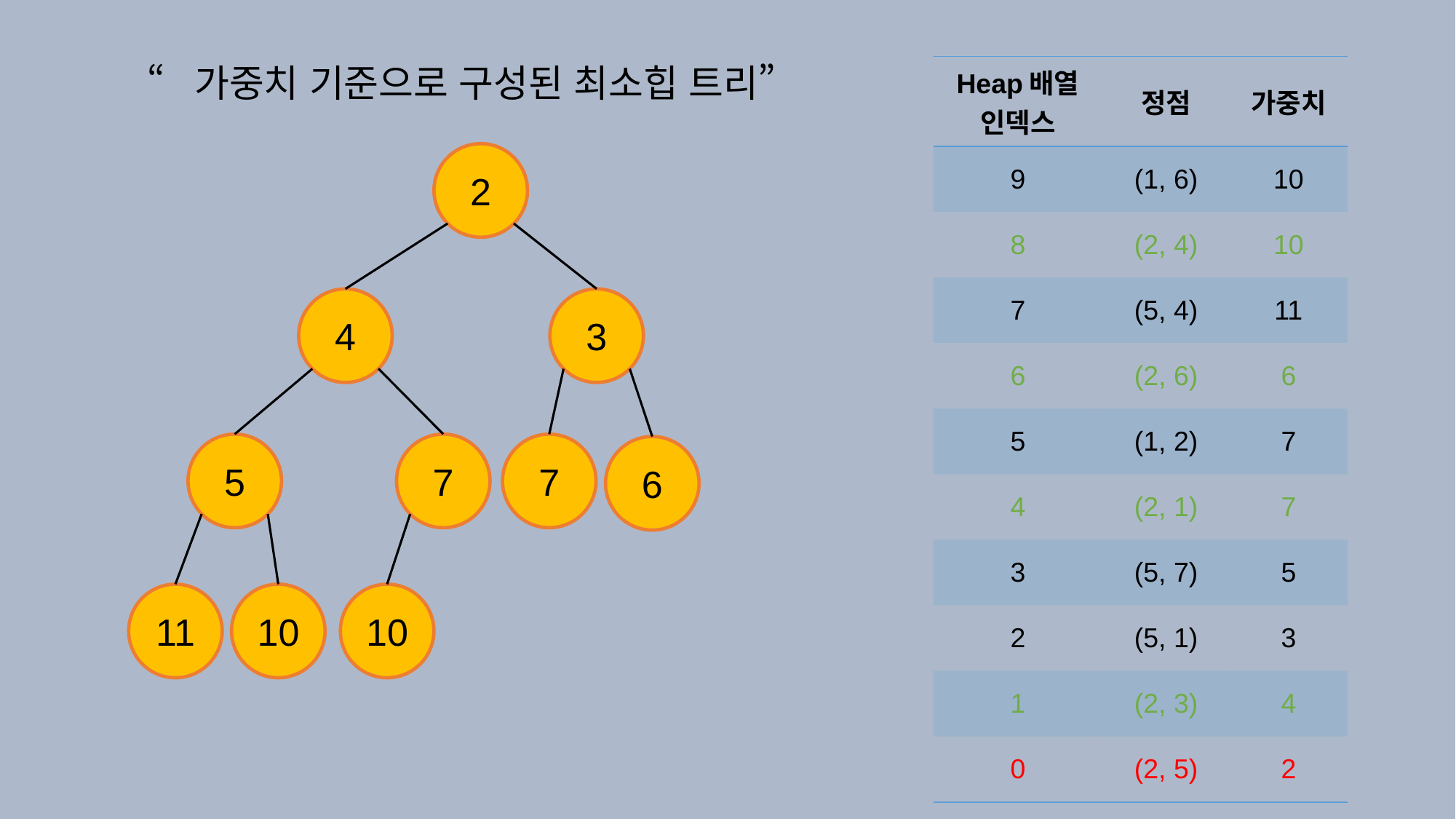

“가중치 기준으로 구성된 최소힙 트리”
| Heap배열 인덱스 | 정점 | 가중치 |
| --- | --- | --- |
| 9 | (1, 6) | 10 |
| 8 | (2, 4) | 10 |
| 7 | (5, 4) | 11 |
| 6 | (2, 6) | 6 |
| 5 | (1, 2) | 7 |
| 4 | (2, 1) | 7 |
| 3 | (5, 7) | 5 |
| 2 | (5, 1) | 3 |
| 1 | (2, 3) | 4 |
| 0 | (2, 5) | 2 |
2
4
3
5
7
7
6
11
10
10